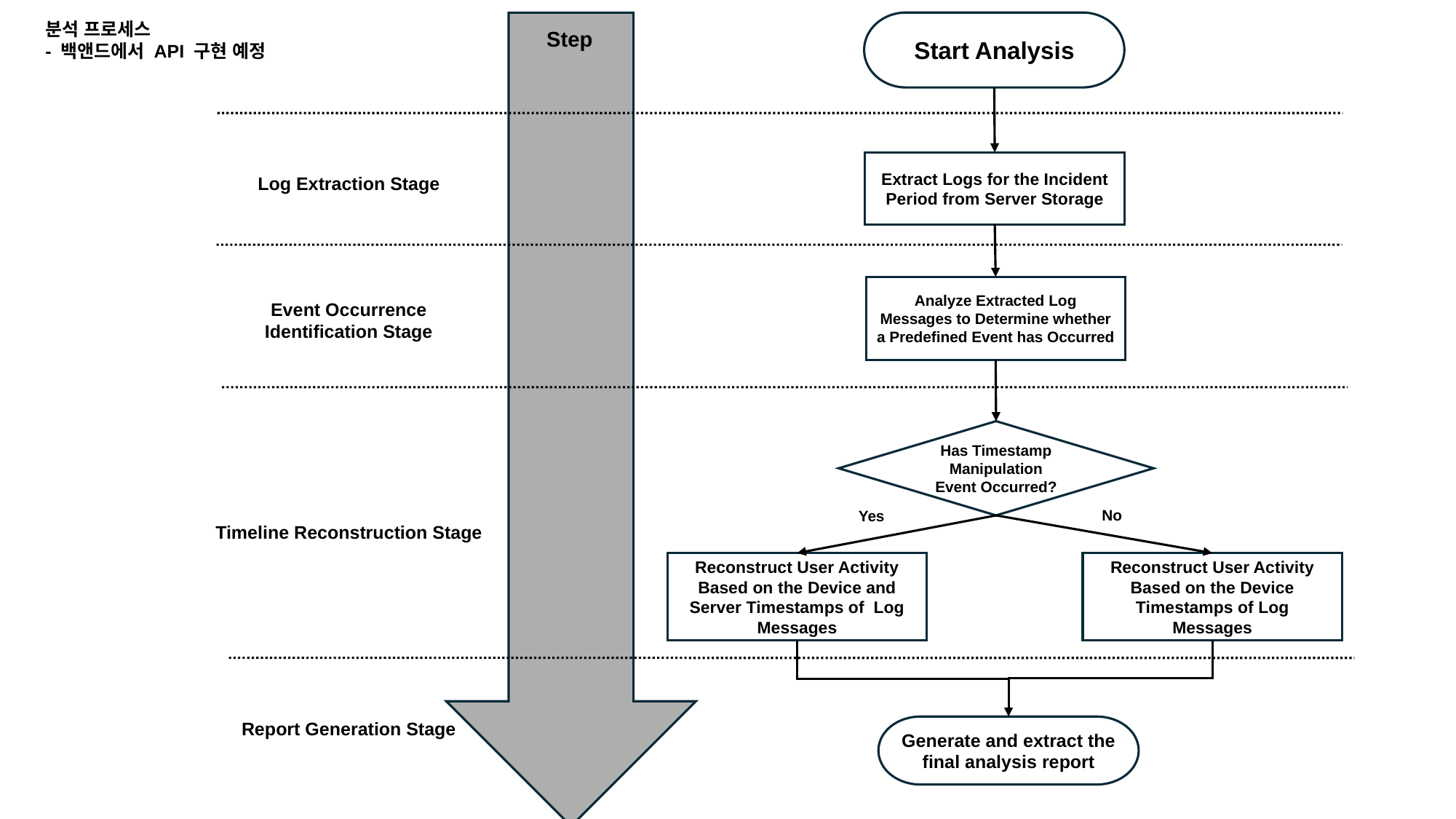

Start Analysis
분석 프로세스
- 백앤드에서 API 구현 예정

Step
Extract Logs for the Incident Period from Server Storage
Log Extraction Stage
Analyze Extracted Log Messages to Determine whether a Predefined Event has Occurred
Event Occurrence Identification Stage
Has Timestamp Manipulation Event Occurred?
No
Yes
Timeline Reconstruction Stage
Reconstruct User Activity Based on the Device and Server Timestamps of  Log Messages
Reconstruct User Activity Based on the Device Timestamps of Log Messages
Report Generation Stage
Generate and extract the final analysis report